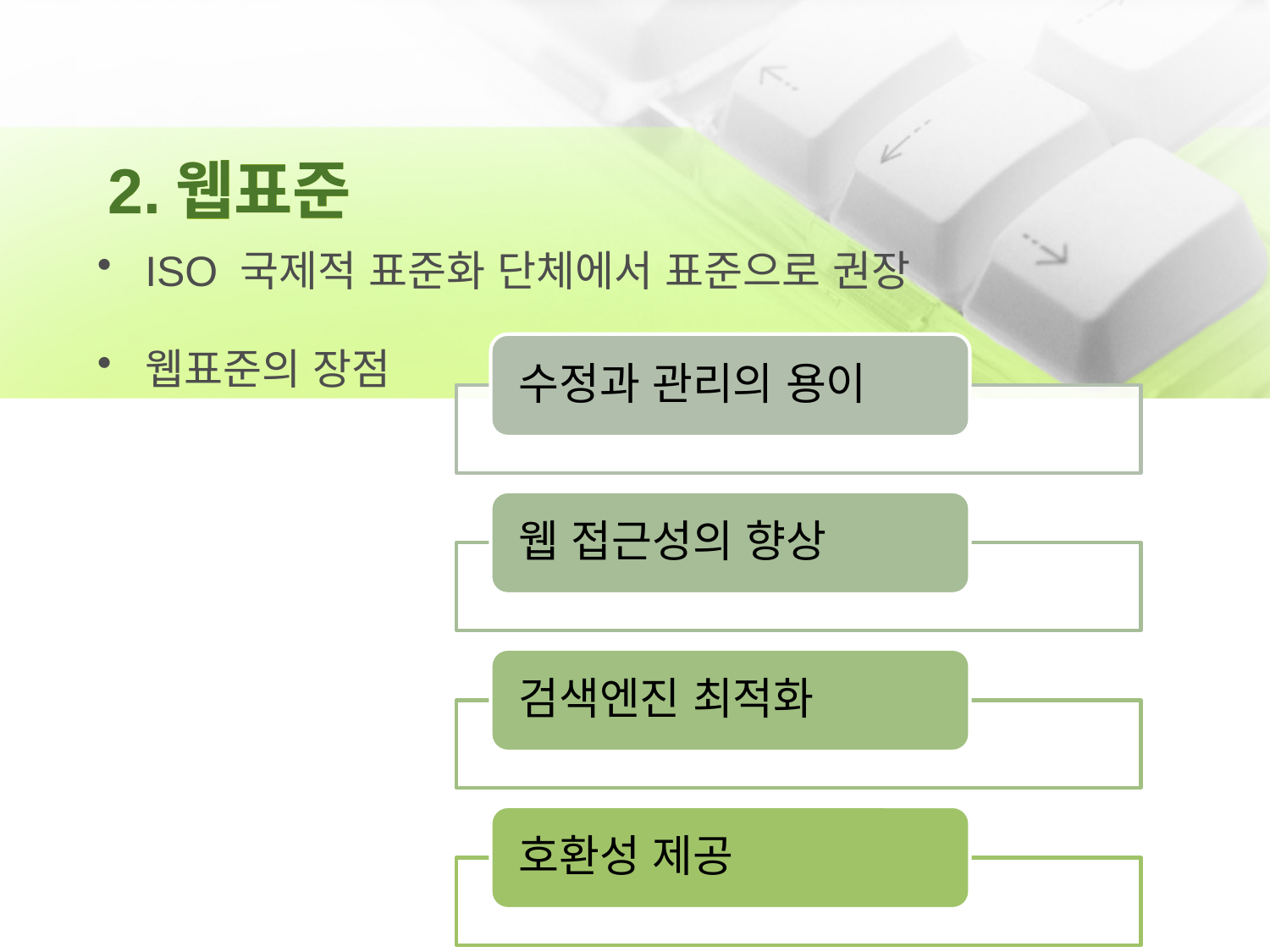

# 2.웹표준
ISO 국제적 표준화 단체에서 표준으로 권장

웹표준의 장점

수정과 관리의 용이
웹 접근성의 향상
검색엔진 최적화
호환성 제공